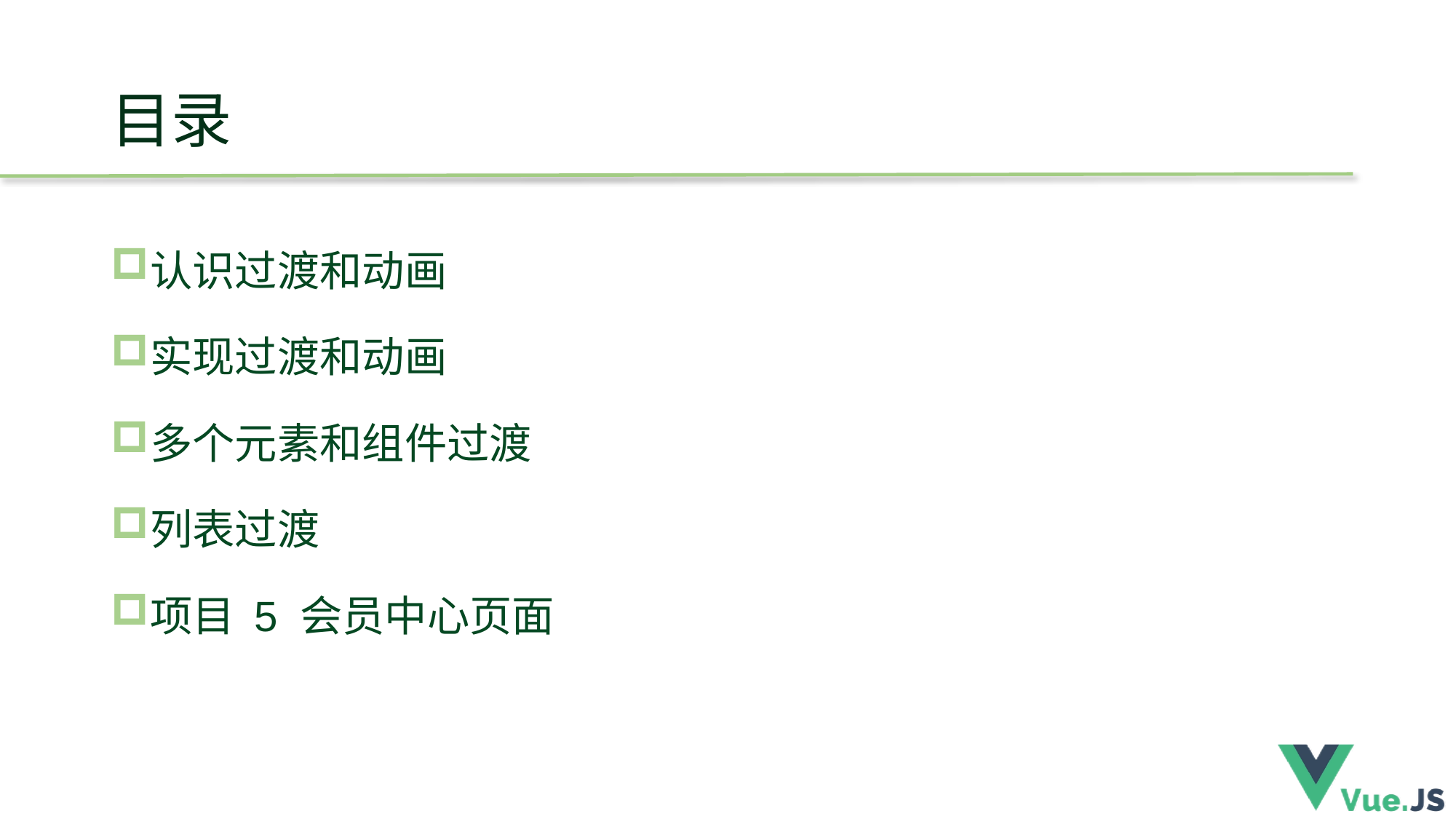

# 目录
认识过渡和动画
实现过渡和动画
多个元素和组件过渡
列表过渡
项目 5 会员中心页面